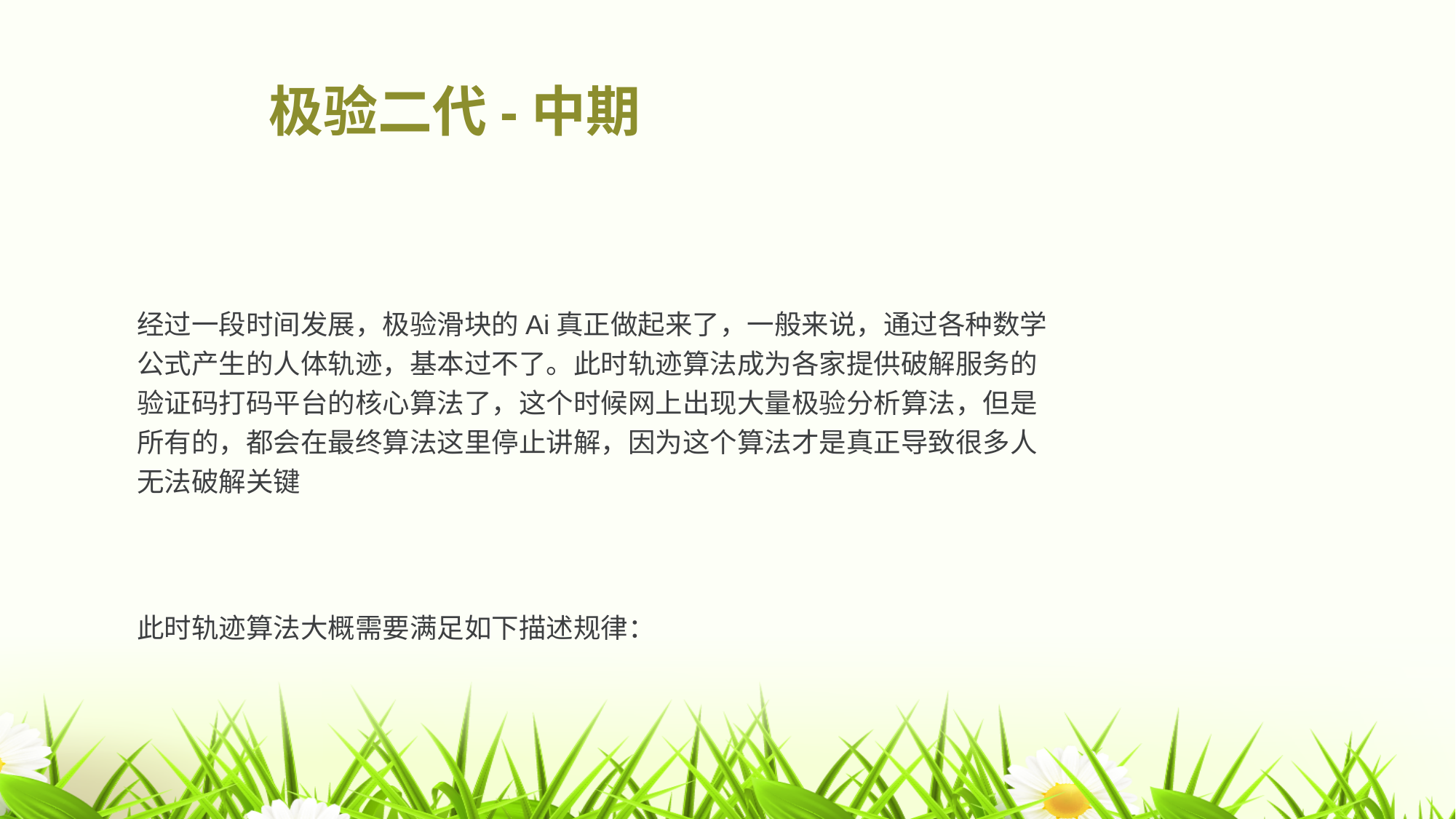

极验二代-中期
经过一段时间发展，极验滑块的Ai真正做起来了，一般来说，通过各种数学公式产生的人体轨迹，基本过不了。此时轨迹算法成为各家提供破解服务的验证码打码平台的核心算法了，这个时候网上出现大量极验分析算法，但是所有的，都会在最终算法这里停止讲解，因为这个算法才是真正导致很多人无法破解关键
此时轨迹算法大概需要满足如下描述规律：